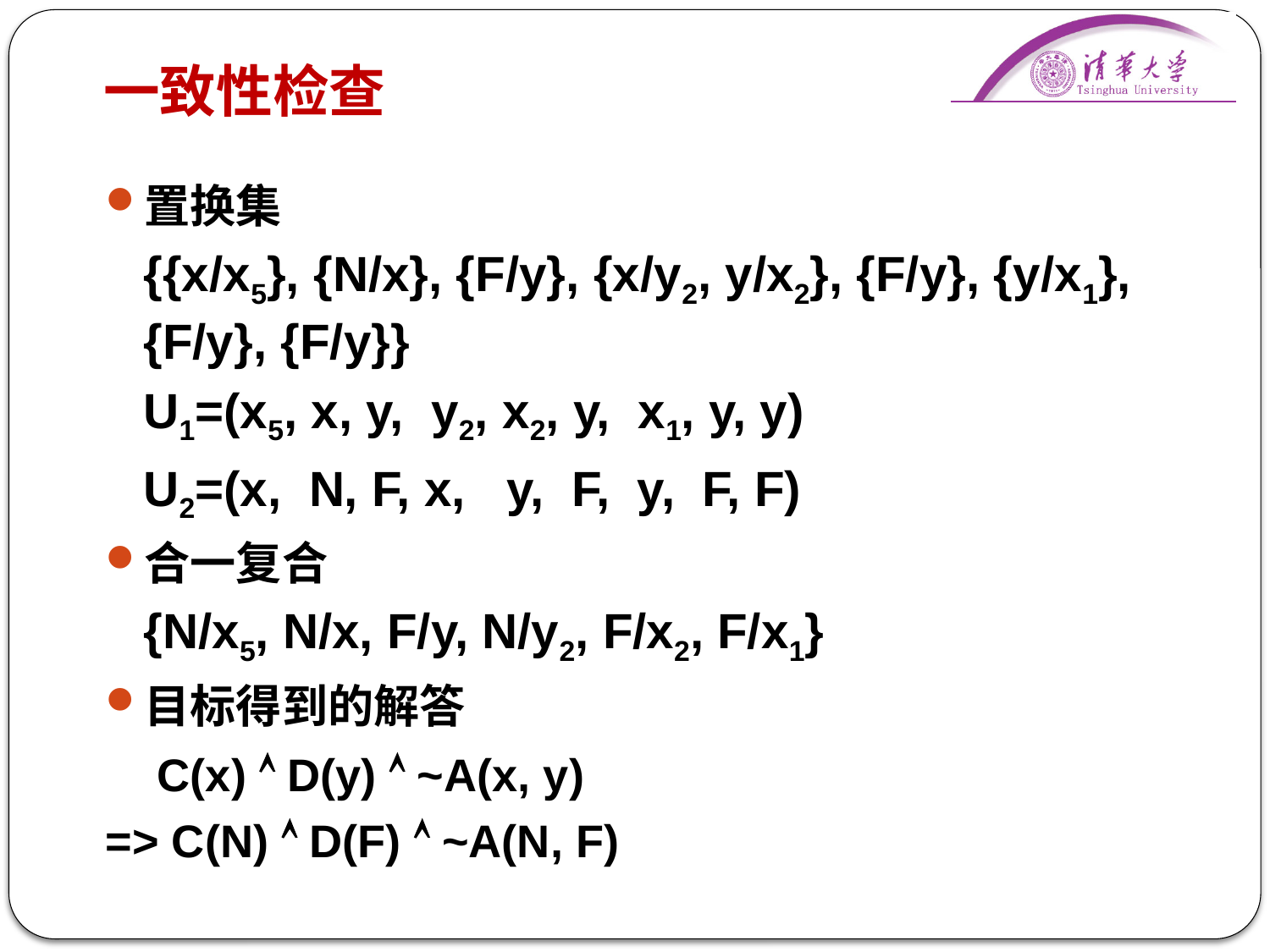

# 一致性检查
置换集
	{{x/x5}, {N/x}, {F/y}, {x/y2, y/x2}, {F/y}, {y/x1}, {F/y}, {F/y}}
	U1=(x5, x, y,  y2, x2, y,  x1, y, y)
	U2=(x,  N, F, x,   y,  F,  y,  F, F)
合一复合
	{N/x5, N/x, F/y, N/y2, F/x2, F/x1}
目标得到的解答
	 C(x) ∧ D(y) ∧ ~A(x, y)
=> C(N) ∧ D(F) ∧ ~A(N, F)
40